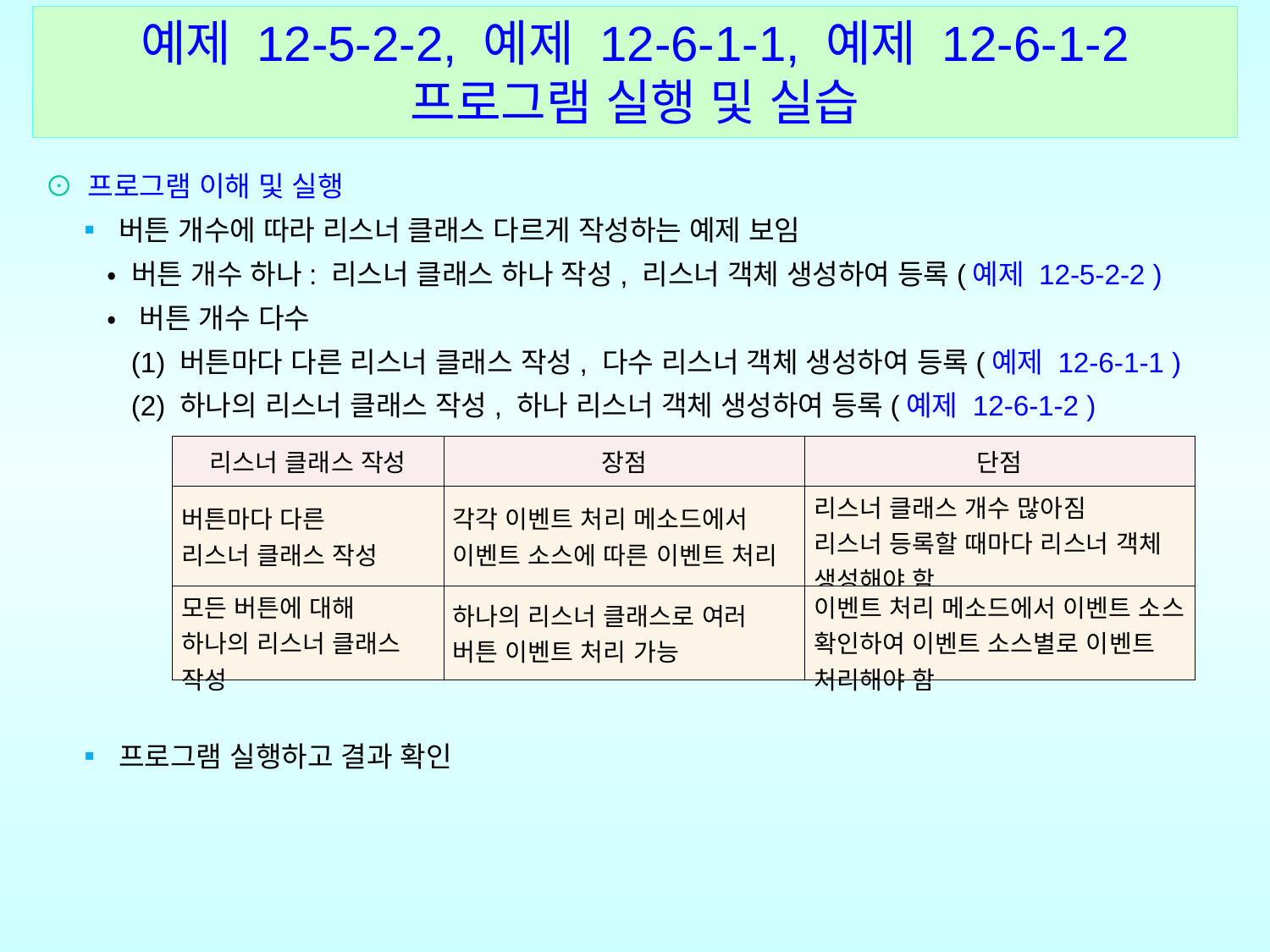

예제 12-5-2-2, 예제 12-6-1-1, 예제 12-6-1-2
프로그램 실행 및 실습
⊙ 프로그램 이해 및 실행
    ▪ 버튼 개수에 따라 리스너 클래스 다르게 작성하는 예제 보임
        • 버튼 개수 하나: 리스너 클래스 하나 작성, 리스너 객체 생성하여 등록(예제 12-5-2-2 )
        •  버튼 개수 다수
           (1) 버튼마다 다른 리스너 클래스 작성, 다수 리스너 객체 생성하여 등록(예제 12-6-1-1 )
           (2) 하나의 리스너 클래스 작성, 하나 리스너 객체 생성하여 등록(예제 12-6-1-2 )

    ▪ 프로그램 실행하고 결과 확인
| 리스너 클래스 작성 | 장점 | 단점 |
| --- | --- | --- |
| 버튼마다 다른 리스너 클래스 작성 | 각각 이벤트 처리 메소드에서 이벤트 소스에 따른 이벤트 처리 | 리스너 클래스 개수 많아짐 리스너 등록할 때마다 리스너 객체 생성해야 함 |
| 모든 버튼에 대해 하나의 리스너 클래스 작성 | 하나의 리스너 클래스로 여러 버튼 이벤트 처리 가능 | 이벤트 처리 메소드에서 이벤트 소스 확인하여 이벤트 소스별로 이벤트 처리해야 함 |